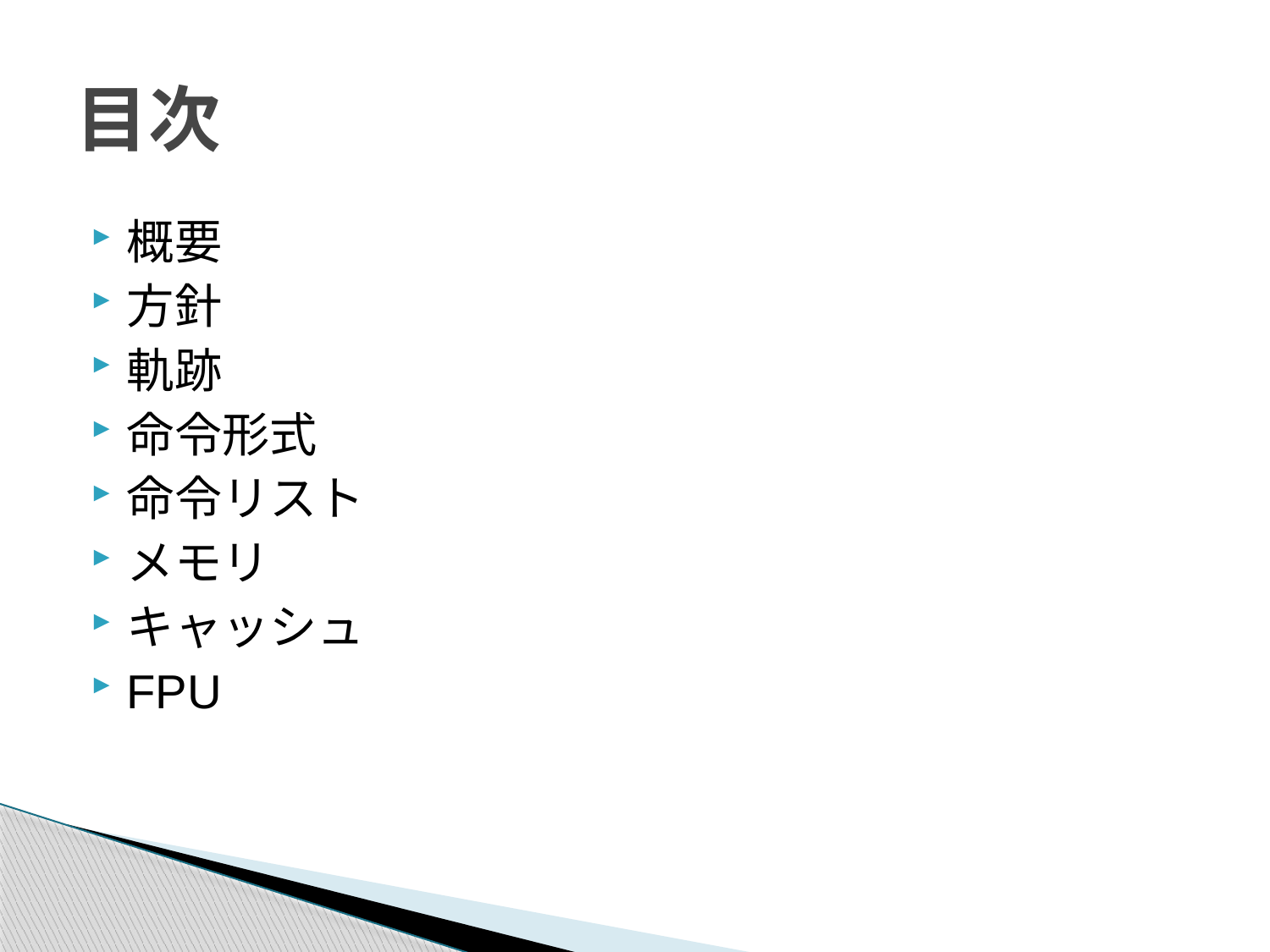

# 目次
概要
方針
軌跡
命令形式
命令リスト
メモリ
キャッシュ
FPU